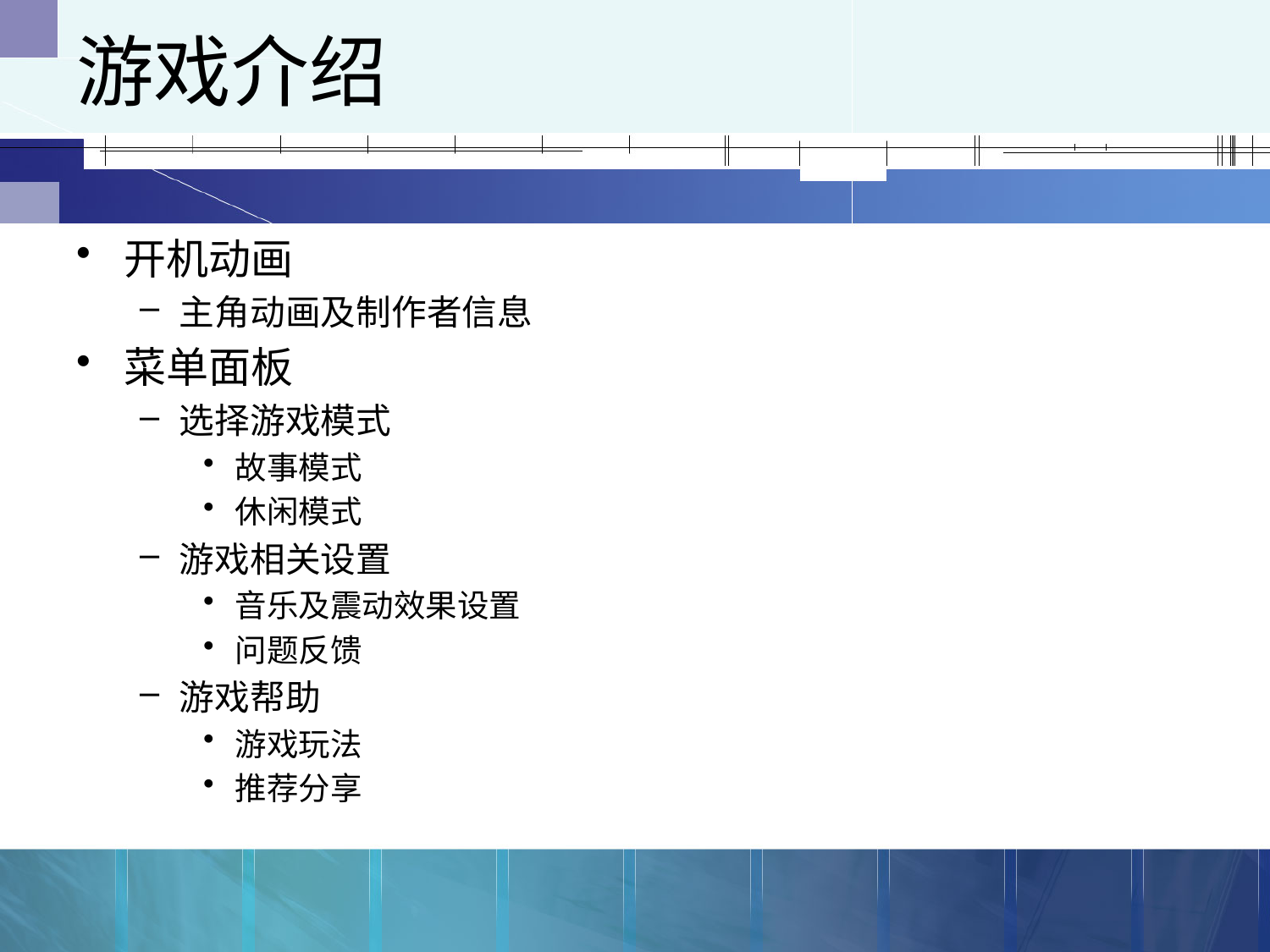

# 游戏介绍
开机动画
主角动画及制作者信息
菜单面板
选择游戏模式
故事模式
休闲模式
游戏相关设置
音乐及震动效果设置
问题反馈
游戏帮助
游戏玩法
推荐分享